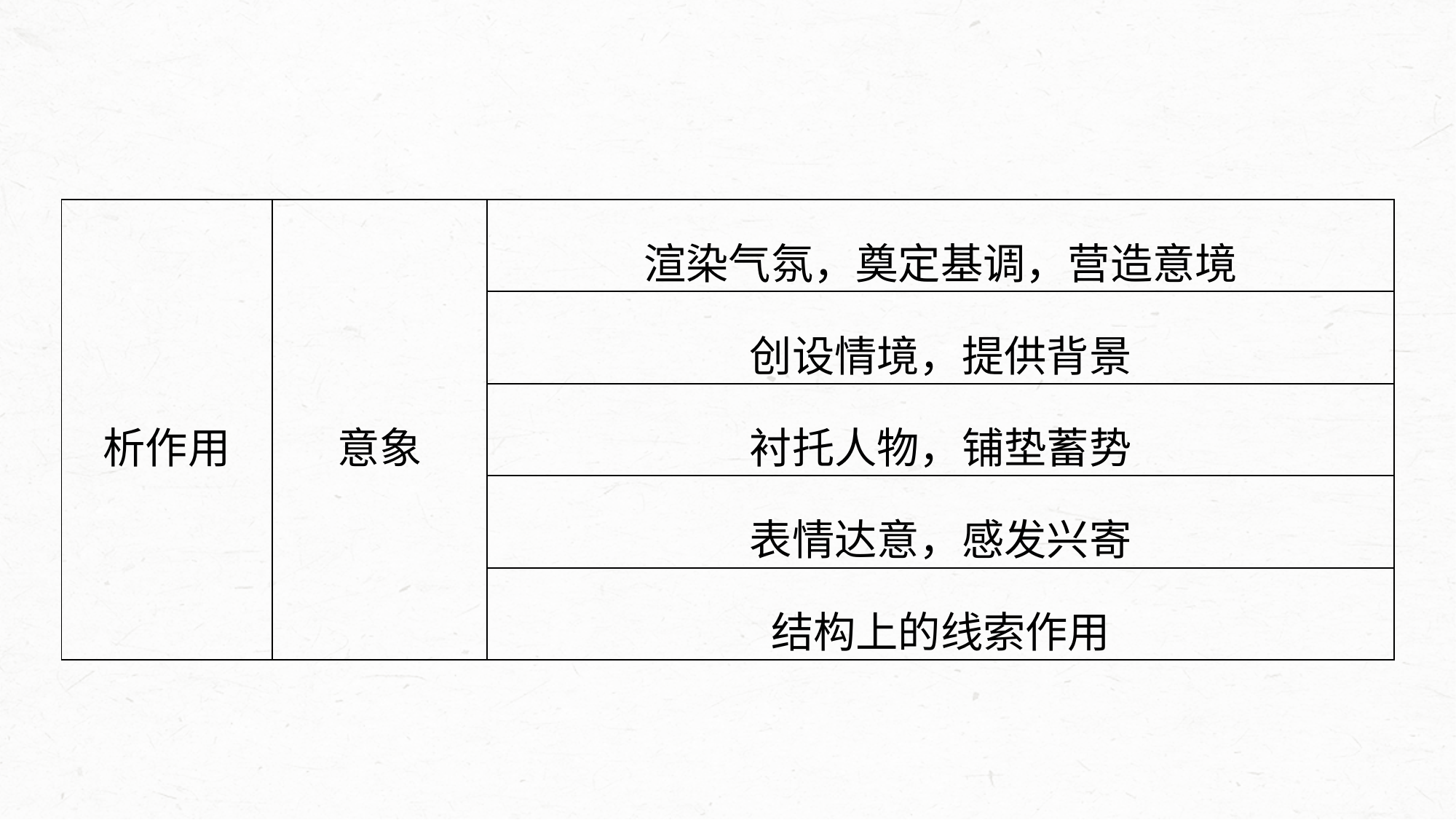

| 析作用 | 意象 | 渲染气氛，奠定基调，营造意境 |
| --- | --- | --- |
|  |  | 创设情境，提供背景 |
|  |  | 衬托人物，铺垫蓄势 |
|  |  | 表情达意，感发兴寄 |
|  |  | 结构上的线索作用 |